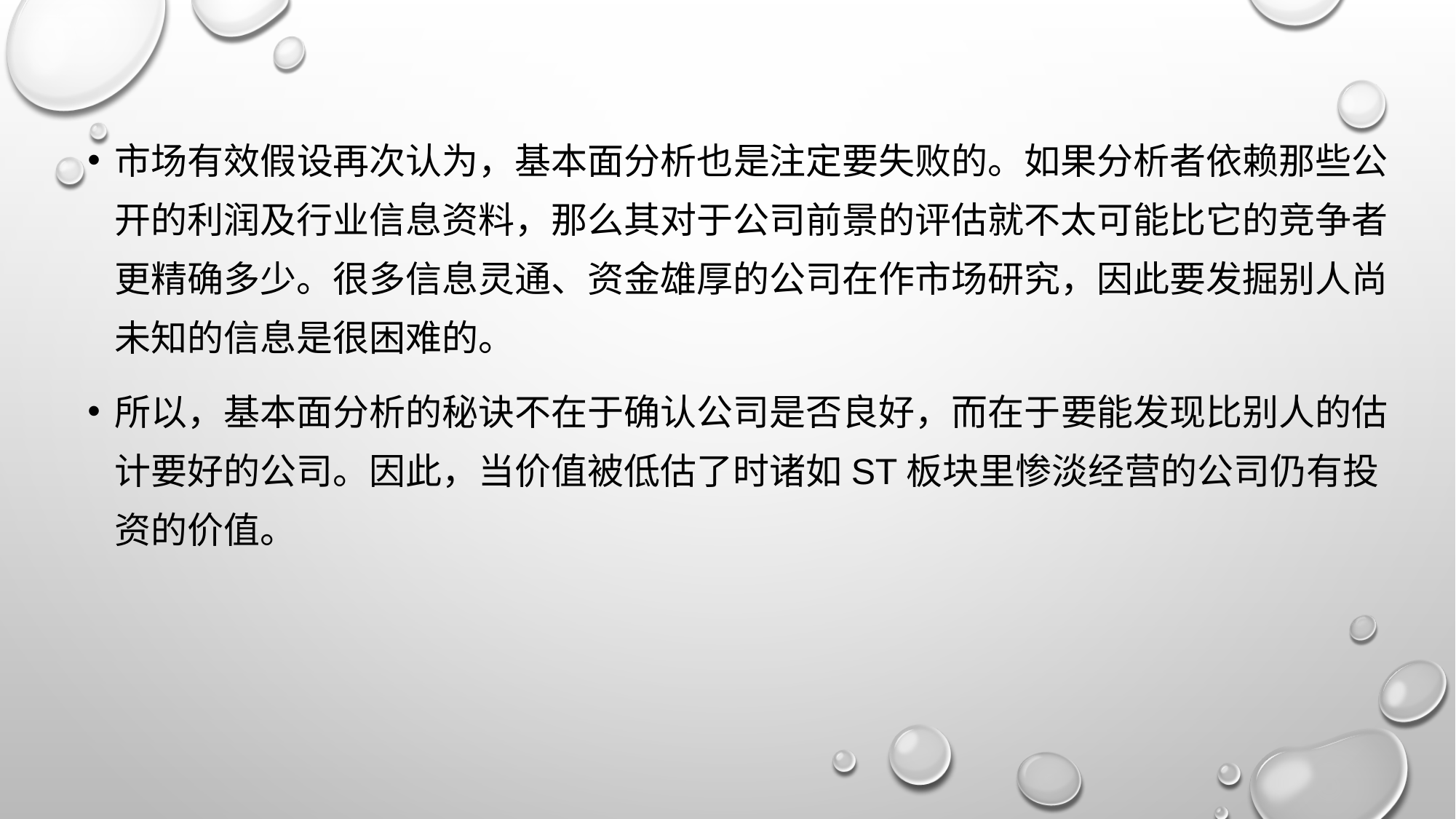

市场有效假设再次认为，基本面分析也是注定要失败的。如果分析者依赖那些公开的利润及行业信息资料，那么其对于公司前景的评估就不太可能比它的竞争者更精确多少。很多信息灵通、资金雄厚的公司在作市场研究，因此要发掘别人尚未知的信息是很困难的。
所以，基本面分析的秘诀不在于确认公司是否良好，而在于要能发现比别人的估计要好的公司。因此，当价值被低估了时诸如ST板块里惨淡经营的公司仍有投资的价值。